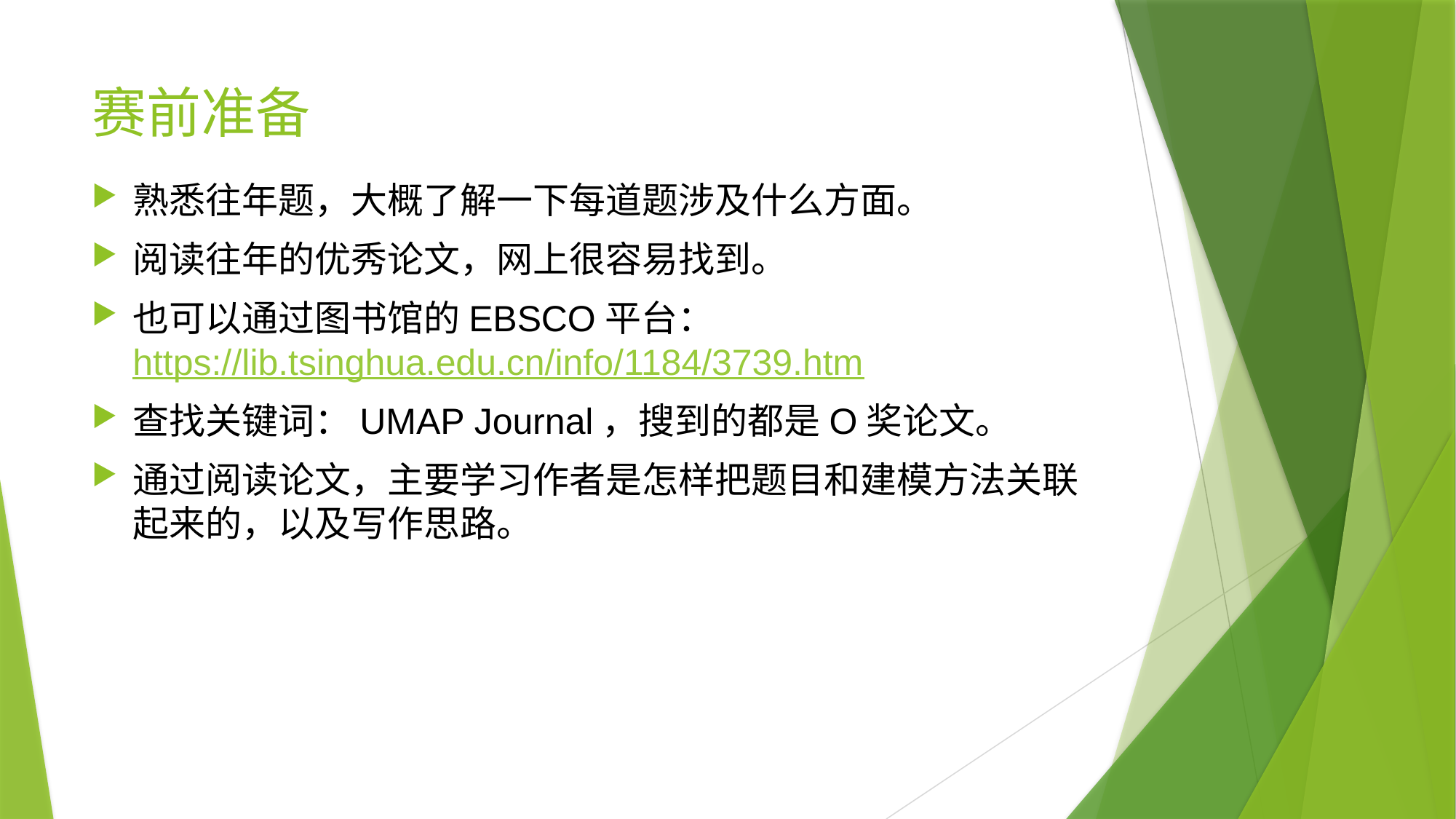

# 赛前准备
熟悉往年题，大概了解一下每道题涉及什么方面。
阅读往年的优秀论文，网上很容易找到。
也可以通过图书馆的EBSCO平台：https://lib.tsinghua.edu.cn/info/1184/3739.htm
查找关键词：UMAP Journal，搜到的都是O奖论文。
通过阅读论文，主要学习作者是怎样把题目和建模方法关联起来的，以及写作思路。